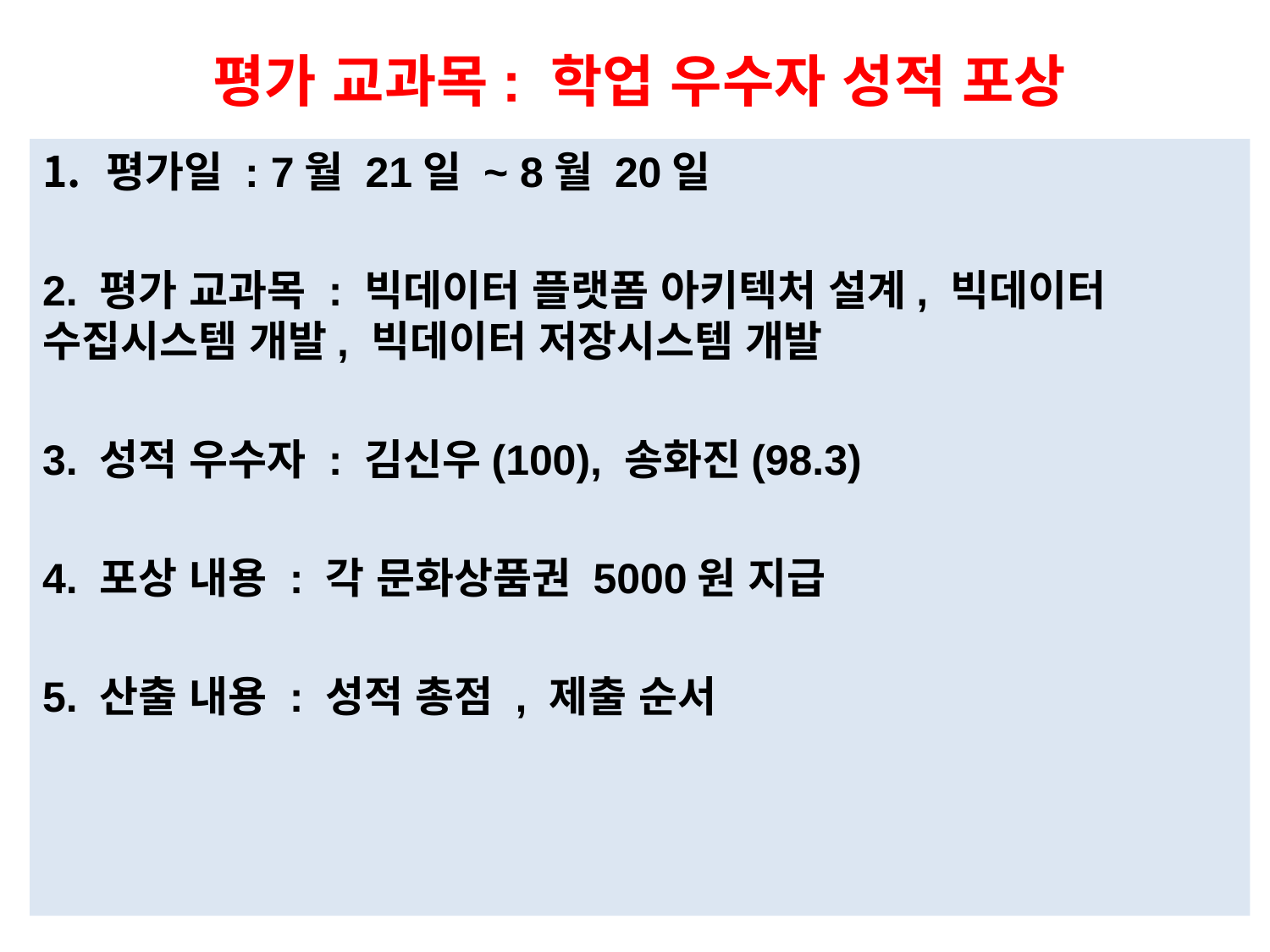

# 평가 교과목: 학업 우수자 성적 포상
평가일 : 7월 21일 ~ 8월 20일

2. 평가 교과목 : 빅데이터 플랫폼 아키텍처 설계, 빅데이터 수집시스템 개발, 빅데이터 저장시스템 개발

3. 성적 우수자 : 김신우(100), 송화진(98.3)

4. 포상 내용 : 각 문화상품권 5000원 지급

5. 산출 내용 : 성적 총점 , 제출 순서